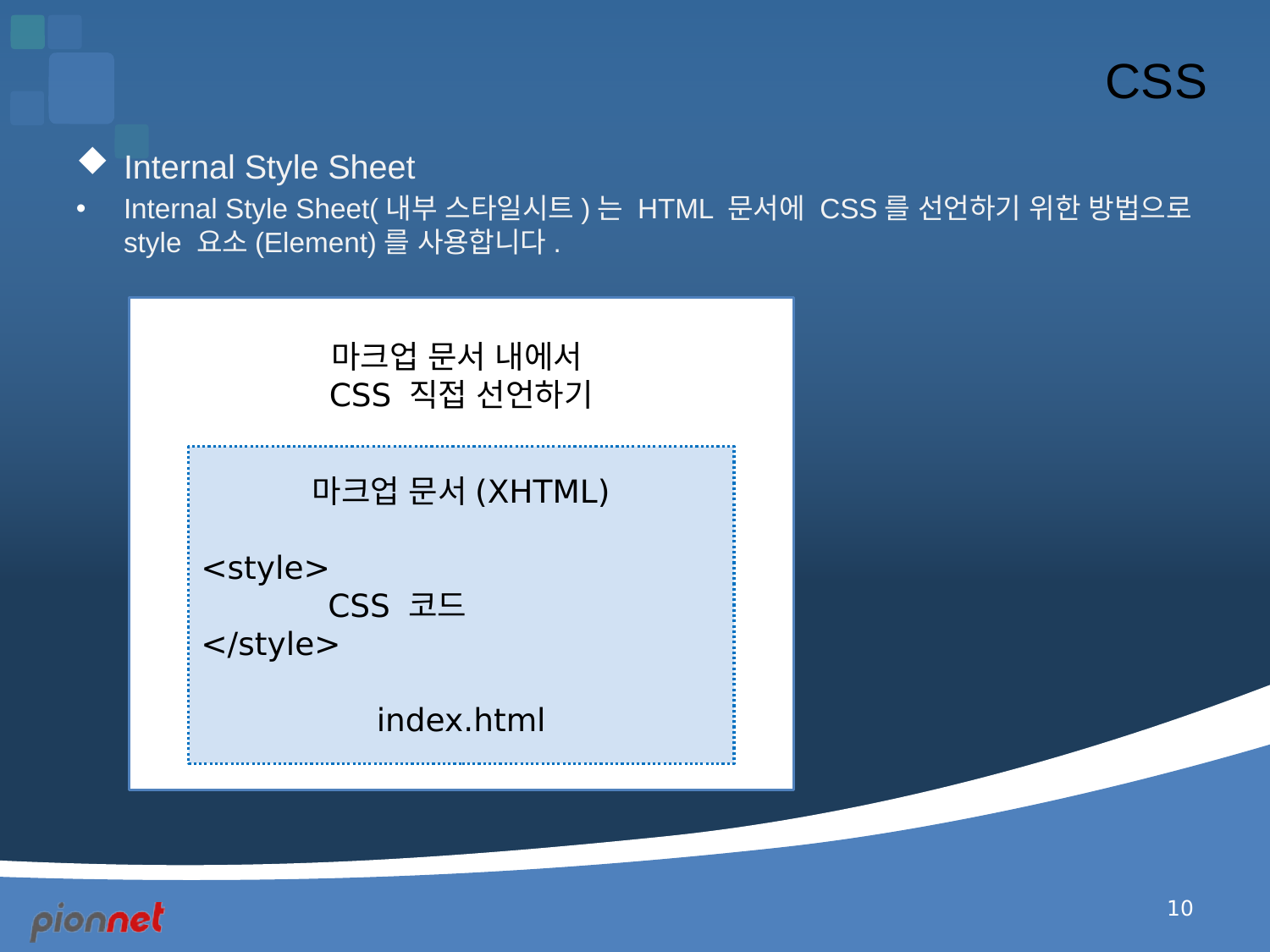

# CSS
Internal Style Sheet
Internal Style Sheet(내부 스타일시트)는 HTML 문서에 CSS를 선언하기 위한 방법으로 style 요소(Element)를 사용합니다.
마크업 문서 내에서
CSS 직접 선언하기

마크업 문서(XHTML)

<style>
	CSS 코드
</style>

index.html
10